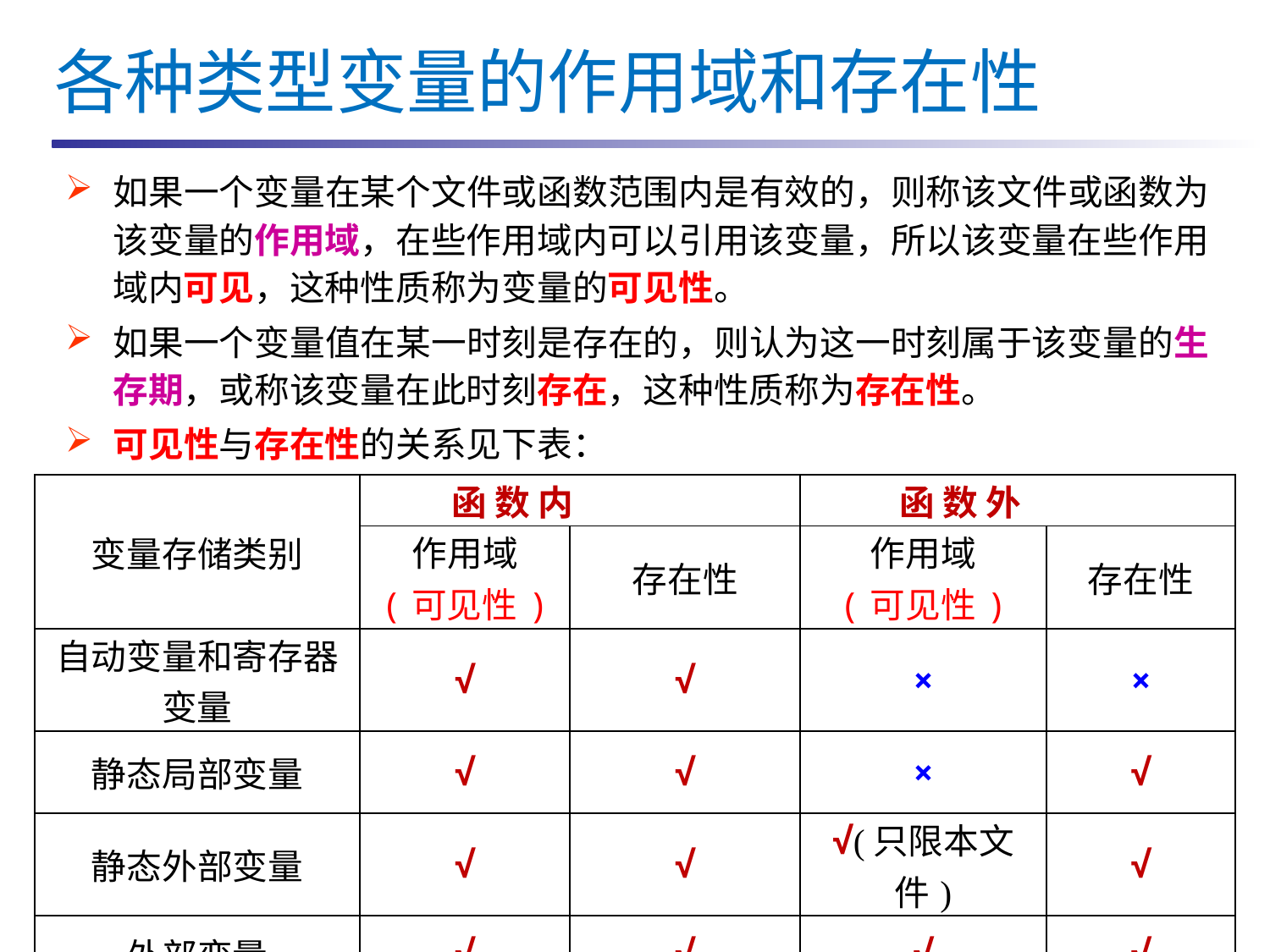

各种类型变量的作用域和存在性
如果一个变量在某个文件或函数范围内是有效的，则称该文件或函数为该变量的作用域，在些作用域内可以引用该变量，所以该变量在些作用域内可见，这种性质称为变量的可见性。
如果一个变量值在某一时刻是存在的，则认为这一时刻属于该变量的生存期，或称该变量在此时刻存在，这种性质称为存在性。
可见性与存在性的关系见下表：
| 变量存储类别 | 函 数 内 |  | 函 数 外 |  |
| --- | --- | --- | --- | --- |
|  | 作用域 (可见性) | 存在性 | 作用域 (可见性) | 存在性 |
| 自动变量和寄存器变量 | √ | √ | × | × |
| 静态局部变量 | √ | √ | × | √ |
| 静态外部变量 | √ | √ | √(只限本文件) | √ |
| 外部变量 | √ | √ | √ | √ |
2023/11/13
王化雨 whuayu000@163.com 13306442222
60/66